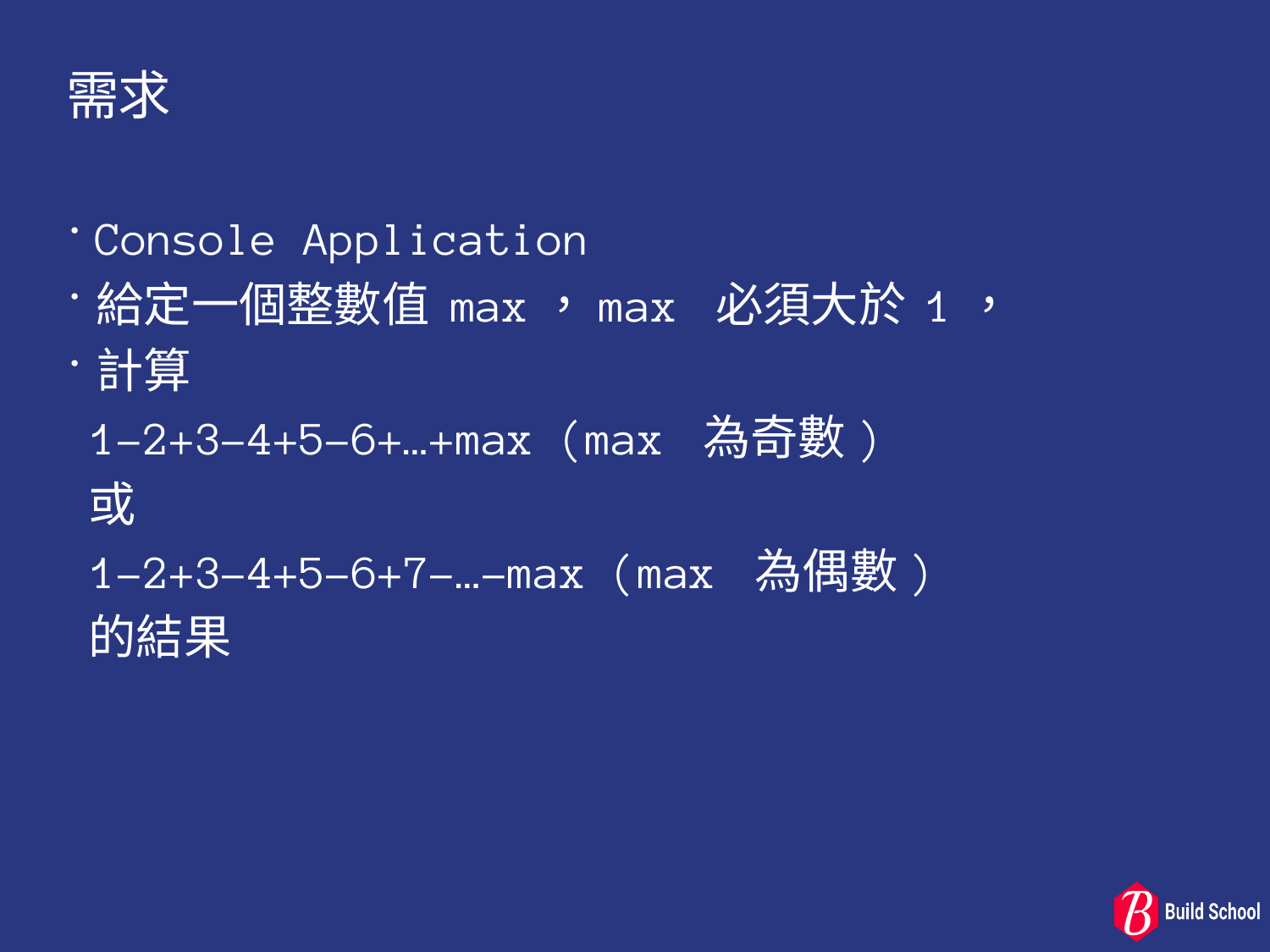

# 需求
Console Application
給定一個整數值 max，max 必須大於 1，
計算
 1-2+3-4+5-6+…+max (max 為奇數)
 或
 1-2+3-4+5-6+7-…-max (max 為偶數)
 的結果